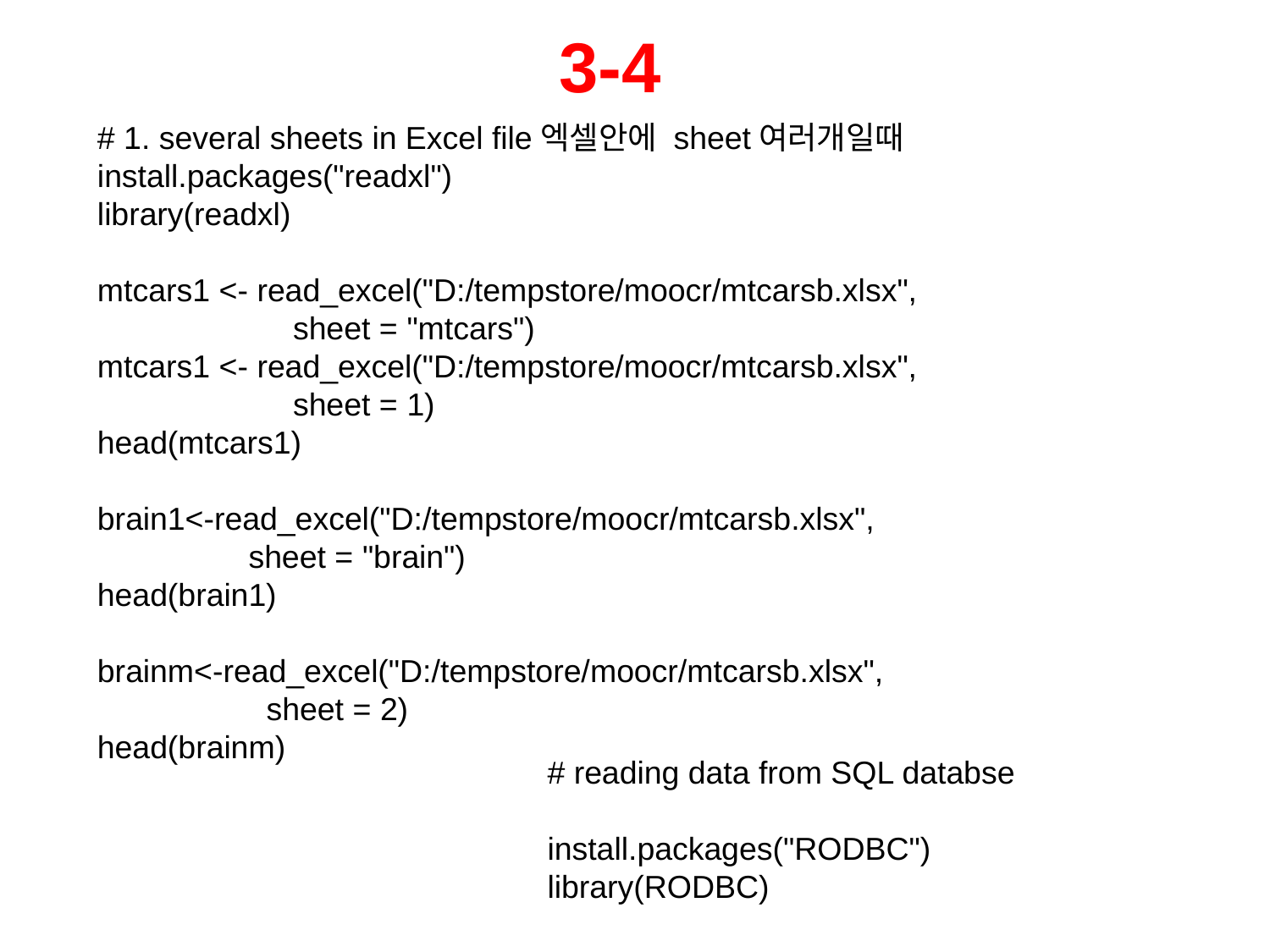

3-4
# 1. several sheets in Excel file엑셀안에 sheet여러개일때
install.packages("readxl")
library(readxl)

mtcars1 <- read_excel("D:/tempstore/moocr/mtcarsb.xlsx",
                      sheet = "mtcars")
mtcars1 <- read_excel("D:/tempstore/moocr/mtcarsb.xlsx",
                      sheet = 1)
head(mtcars1)

brain1<-read_excel("D:/tempstore/moocr/mtcarsb.xlsx",
                 sheet = "brain")
head(brain1)

brainm<-read_excel("D:/tempstore/moocr/mtcarsb.xlsx",
                   sheet = 2)
head(brainm)
# reading data from SQL databse

install.packages("RODBC")
library(RODBC)